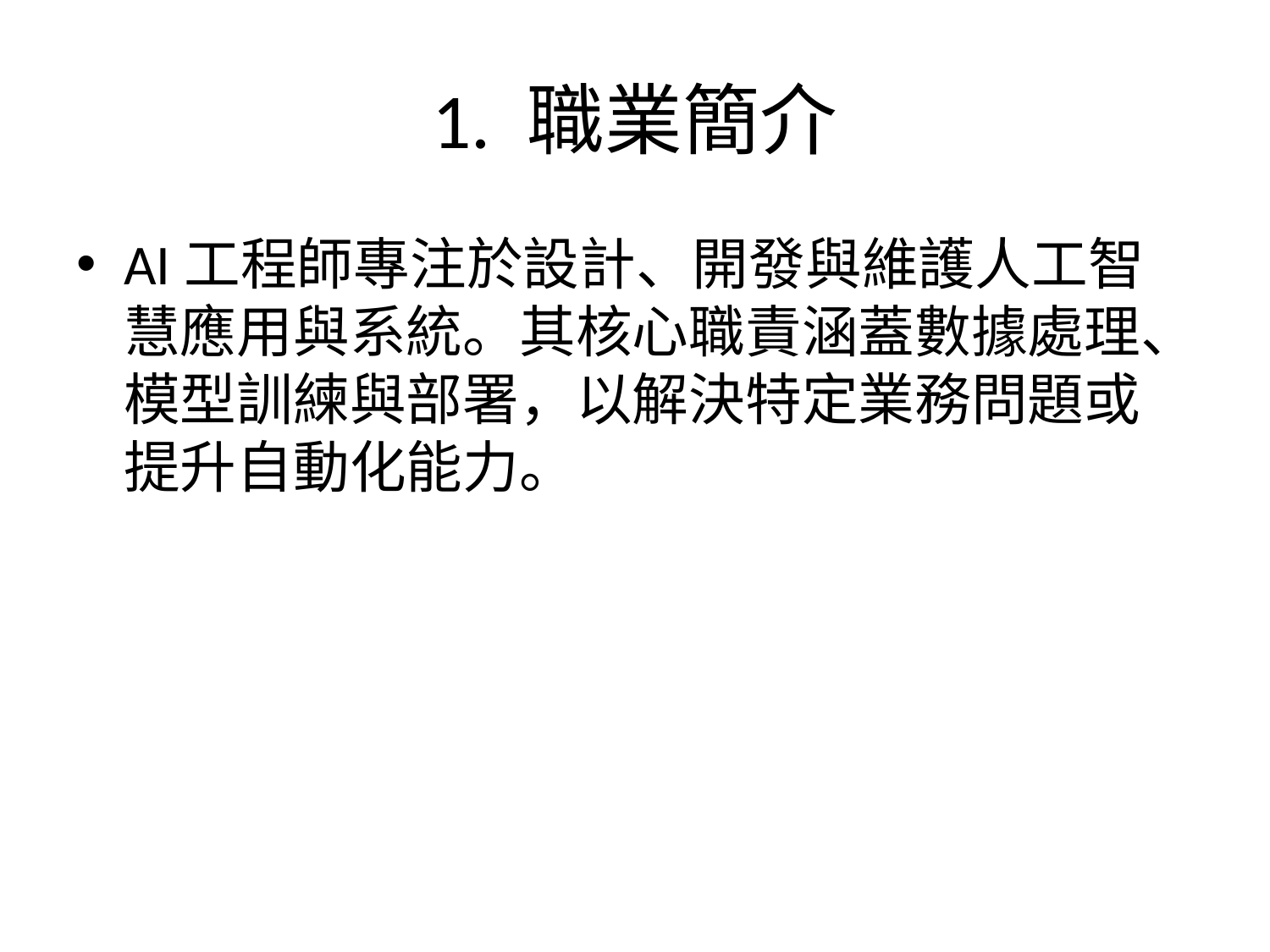

# 1. 職業簡介
AI工程師專注於設計、開發與維護人工智慧應用與系統。其核心職責涵蓋數據處理、模型訓練與部署，以解決特定業務問題或提升自動化能力。